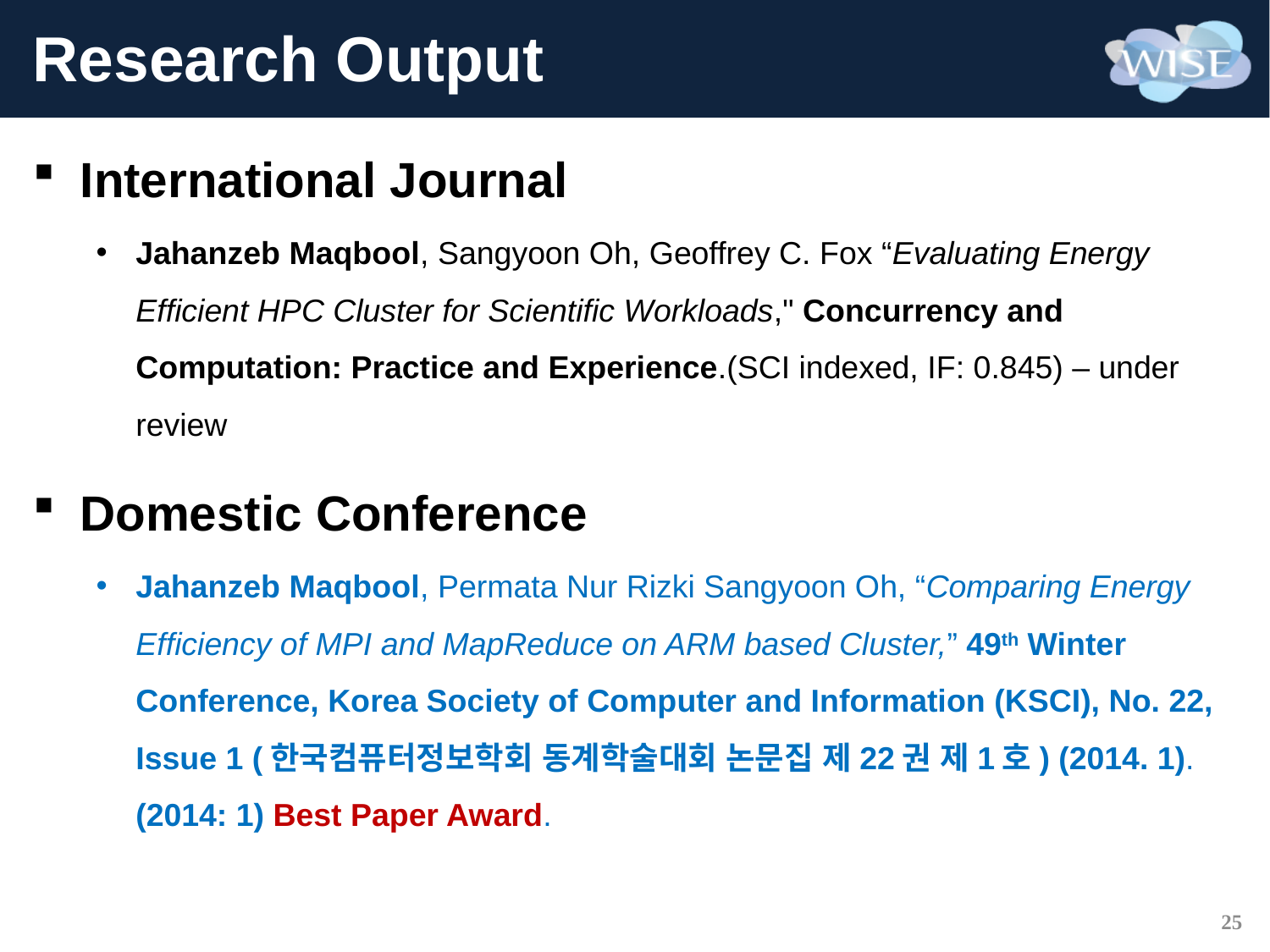

# Research Output
International Journal
Jahanzeb Maqbool, Sangyoon Oh, Geoffrey C. Fox “Evaluating Energy Efficient HPC Cluster for Scientific Workloads," Concurrency and Computation: Practice and Experience.(SCI indexed, IF: 0.845) – under review
Domestic Conference
Jahanzeb Maqbool, Permata Nur Rizki Sangyoon Oh, “Comparing Energy Efficiency of MPI and MapReduce on ARM based Cluster,” 49th Winter Conference, Korea Society of Computer and Information (KSCI), No. 22, Issue 1 (한국컴퓨터정보학회 동계학술대회 논문집 제22권 제1호) (2014. 1). (2014: 1) Best Paper Award.

25